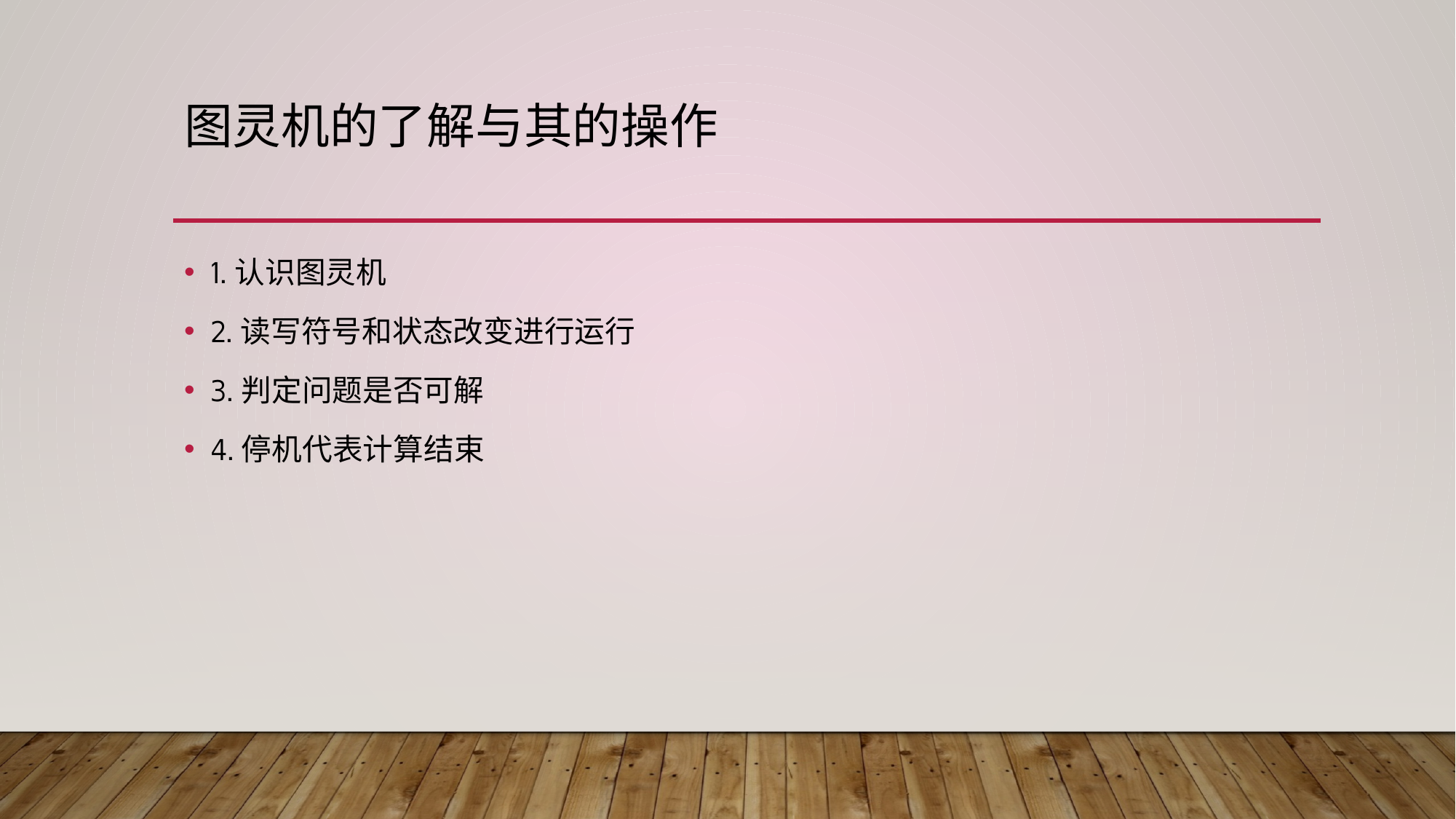

# 图灵机的了解与其的操作
1.认识图灵机
2.读写符号和状态改变进行运行
3.判定问题是否可解
4.停机代表计算结束